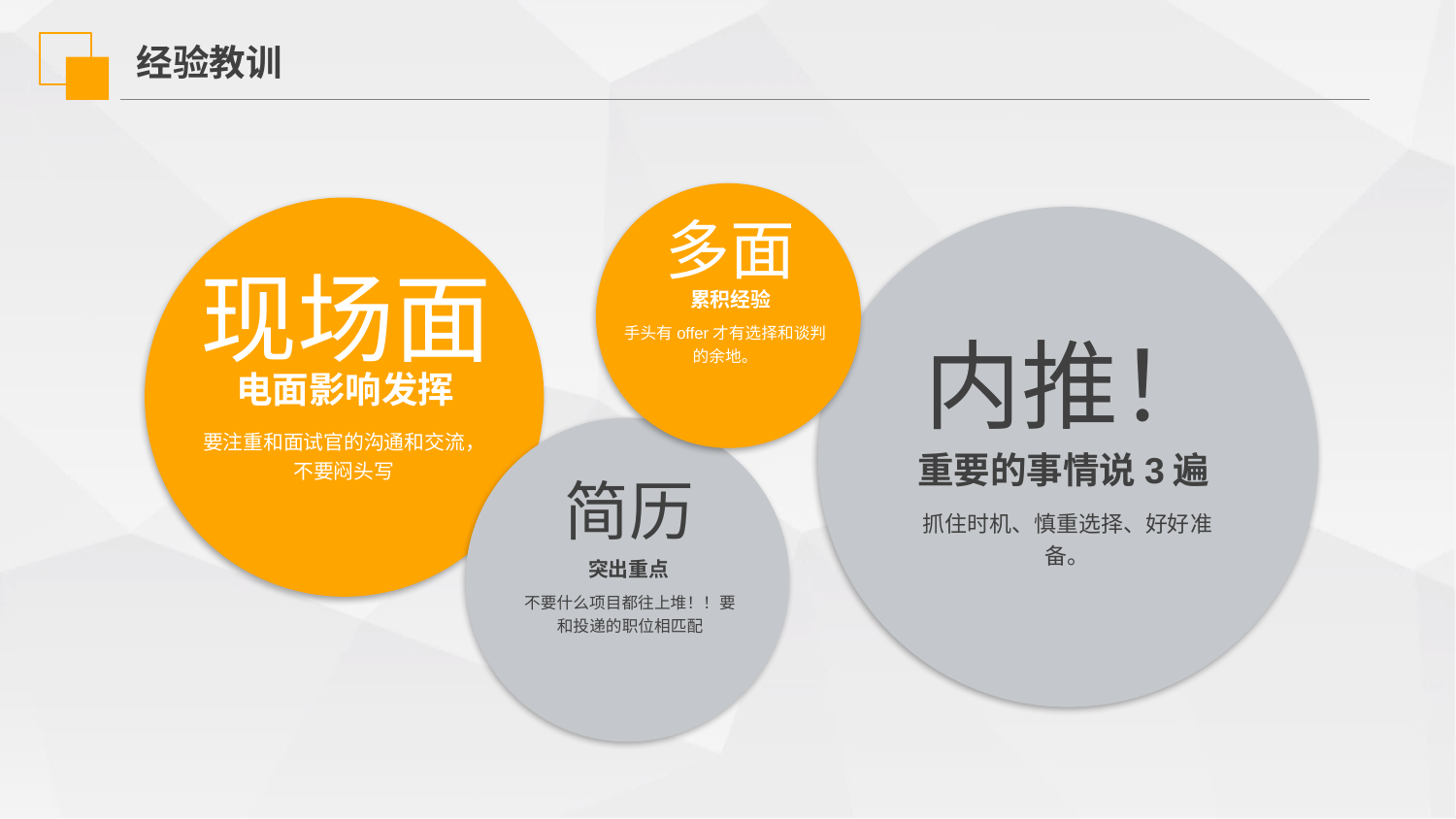

经验教训

多面
累积经验
手头有offer才有选择和谈判的余地。

现场面
电面影响发挥
要注重和面试官的沟通和交流，不要闷头写

内推！
重要的事情说3遍
抓住时机、慎重选择、好好准备。

简历
突出重点
不要什么项目都往上堆！！要和投递的职位相匹配